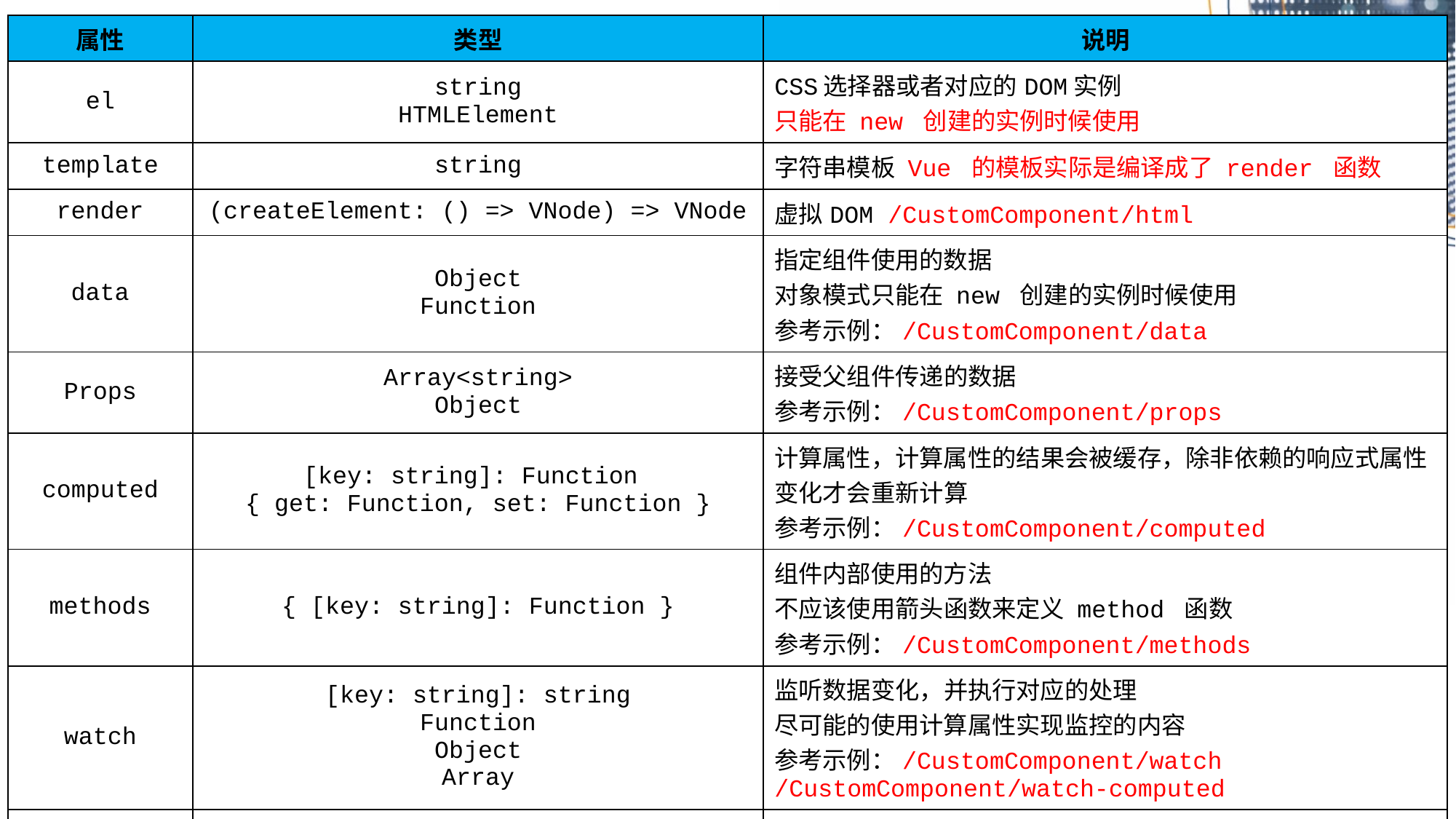

| 属性 | 类型 | 说明 |
| --- | --- | --- |
| el | string HTMLElement | CSS选择器或者对应的DOM实例 只能在 new 创建的实例时候使用 |
| template | string | 字符串模板 Vue 的模板实际是编译成了 render 函数 |
| render | (createElement: () => VNode) => VNode | 虚拟DOM /CustomComponent/html |
| data | Object Function | 指定组件使用的数据 对象模式只能在 new 创建的实例时候使用 参考示例：/CustomComponent/data |
| Props | Array<string> Object | 接受父组件传递的数据 参考示例：/CustomComponent/props |
| computed | [key: string]: Function { get: Function, set: Function } | 计算属性，计算属性的结果会被缓存，除非依赖的响应式属性变化才会重新计算 参考示例：/CustomComponent/computed |
| methods | { [key: string]: Function } | 组件内部使用的方法 不应该使用箭头函数来定义 method 函数 参考示例：/CustomComponent/methods |
| watch | [key: string]: string Function Object Array | 监听数据变化，并执行对应的处理 尽可能的使用计算属性实现监控的内容 参考示例：/CustomComponent/watch /CustomComponent/watch-computed |
| 各种钩子函数 | Function | 生命周期钩子函数、路由钩子函数等 |
| 各种资源 | { [key: string]: <T> } | components、filters、directives |